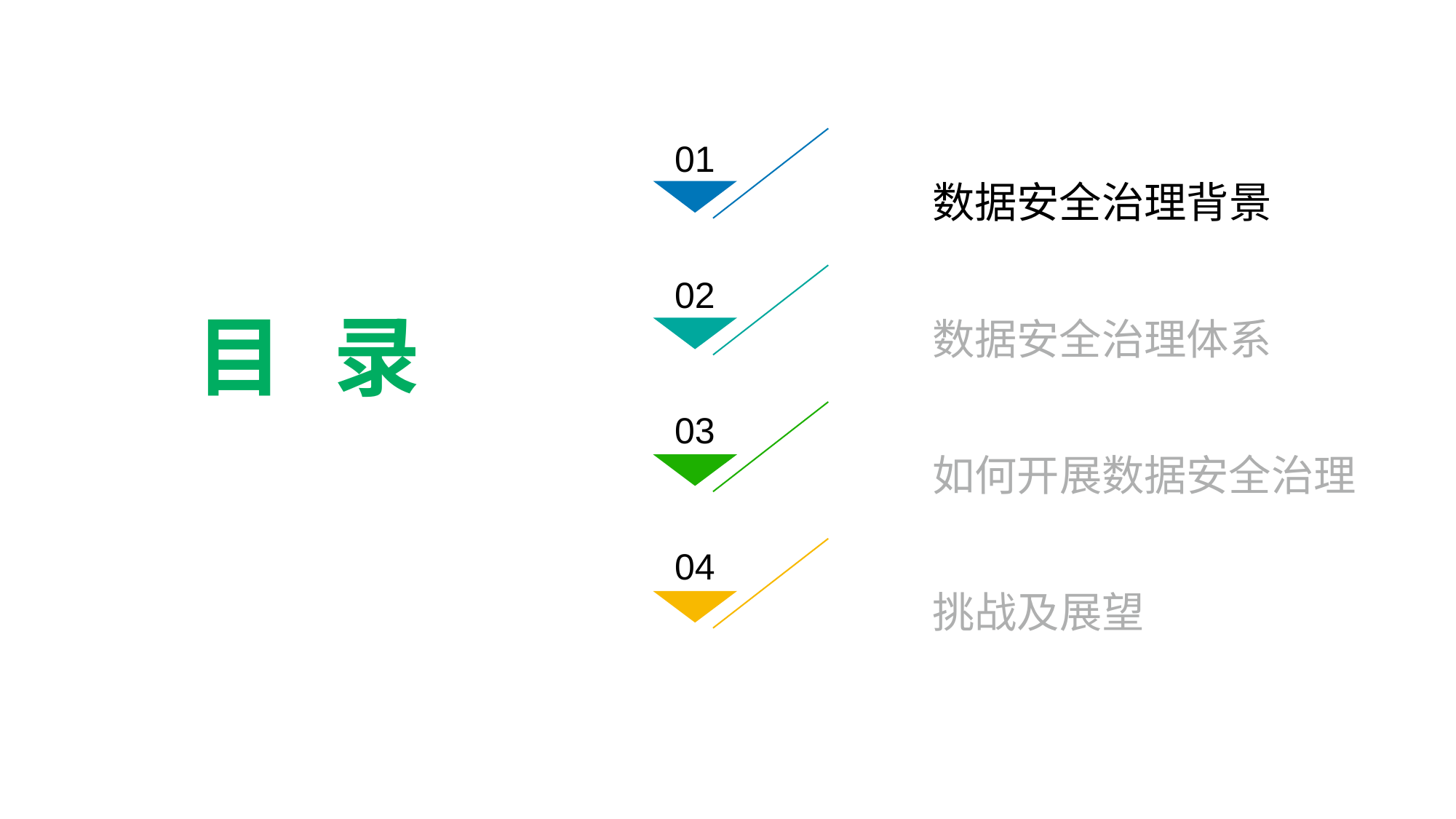

01
# 数据安全治理背景

02
目	录
数据安全治理体系

03
如何开展数据安全治理
04
挑战及展望